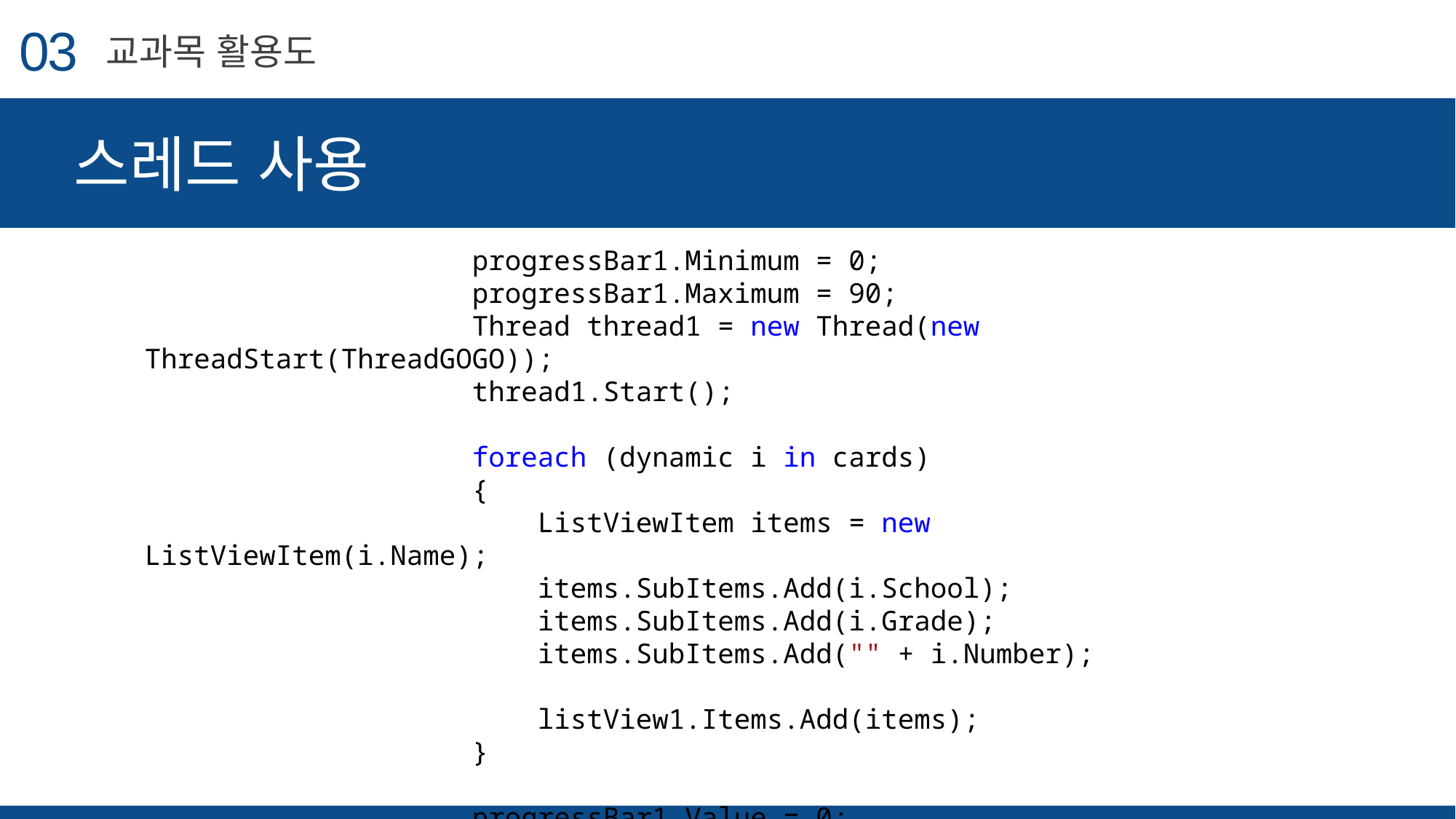

03
교과목 활용도

스레드 사용
                    progressBar1.Minimum = 0;
                    progressBar1.Maximum = 90;
                    Thread thread1 = new Thread(new ThreadStart(ThreadGOGO));
                    thread1.Start();

                    foreach (dynamic i in cards)
                    {
                        ListViewItem items = new ListViewItem(i.Name);
                        items.SubItems.Add(i.School);
                        items.SubItems.Add(i.Grade);
                        items.SubItems.Add("" + i.Number);

                        listView1.Items.Add(items);
                    }

                    progressBar1.Value = 0;